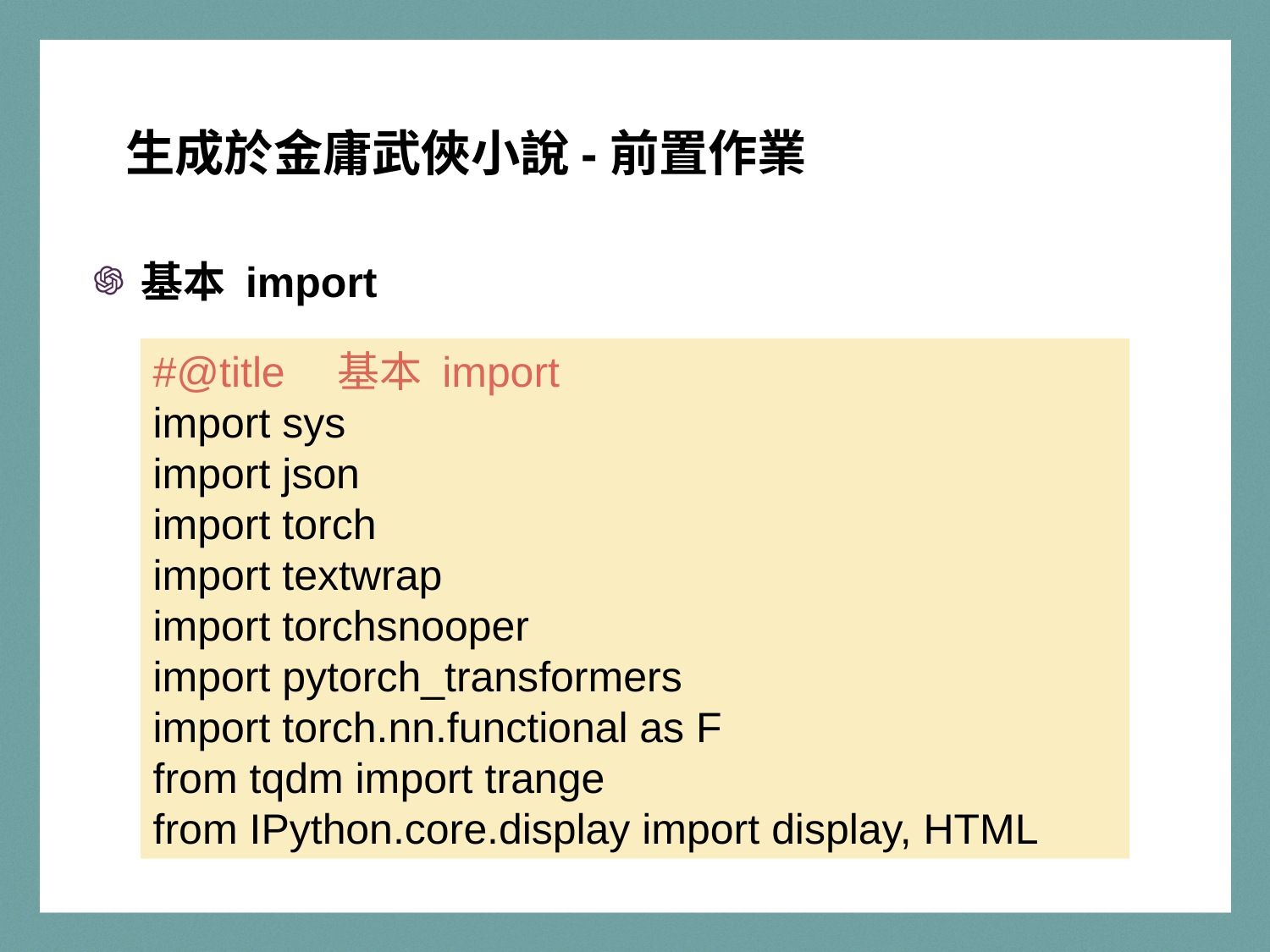

生成於金庸武俠小說-前置作業
基本 import
#@title　基本 import
import sys
import json
import torch
import textwrap
import torchsnooper
import pytorch_transformers
import torch.nn.functional as F
from tqdm import trange
from IPython.core.display import display, HTML